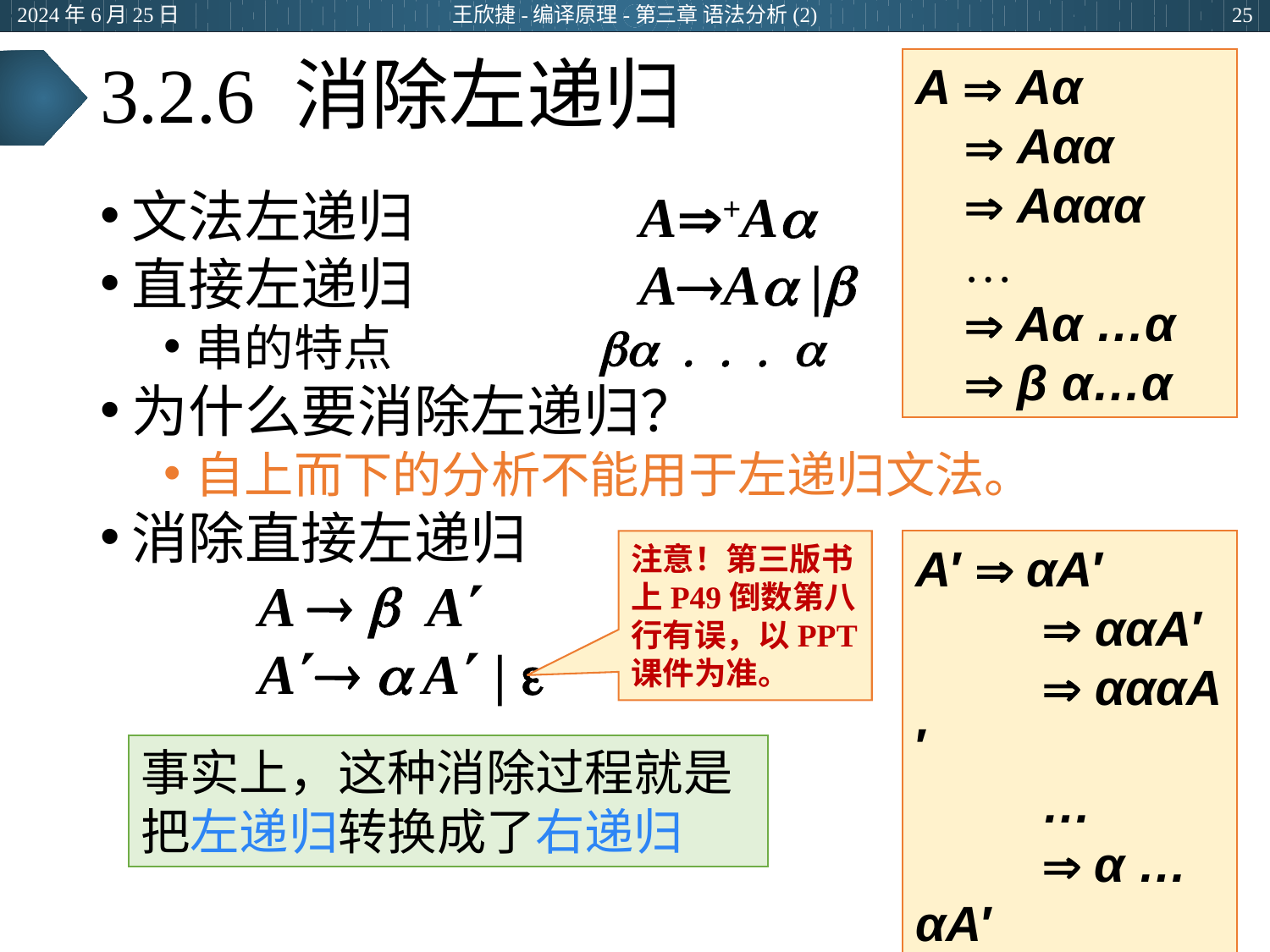

2024年6月25日
王欣捷-编译原理-第三章 语法分析(2)
25
# 3.2.6 消除左递归
A ⇒ Aα
    ⇒ Aαα
    ⇒ Aααα
    …
    ⇒ Aα …α
    ⇒ β α…α
文法左递归		A⇒+Aα
直接左递归		A→Aα |β
串的特点		 βα . . . α
为什么要消除左递归？
自上而下的分析不能用于左递归文法。
消除直接左递归
		A → β A′
		A′→ α A′ | ε
注意！第三版书上P49倒数第八行有误，以PPT课件为准。
A′ ⇒ αA′
	⇒ ααA′
	⇒ αααA′
	…
	⇒ α …αA′
	⇒ α …α
事实上，这种消除过程就是
把左递归转换成了右递归